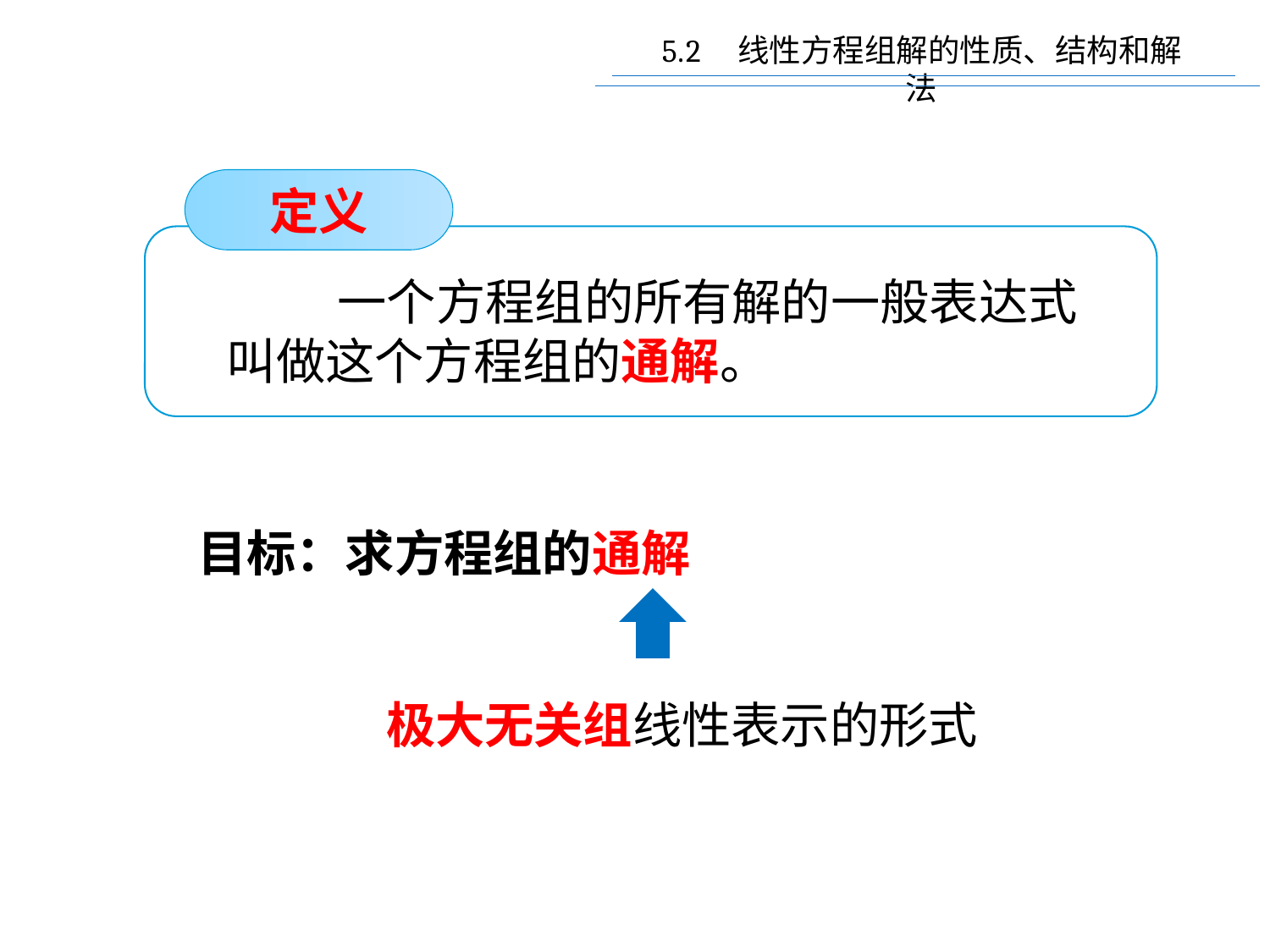

5.2    线性方程组解的性质、结构和解法
定义

         一个方程组的所有解的一般表达式叫做这个方程组的通解。
目标：求方程组的通解

 极大无关组线性表示的形式